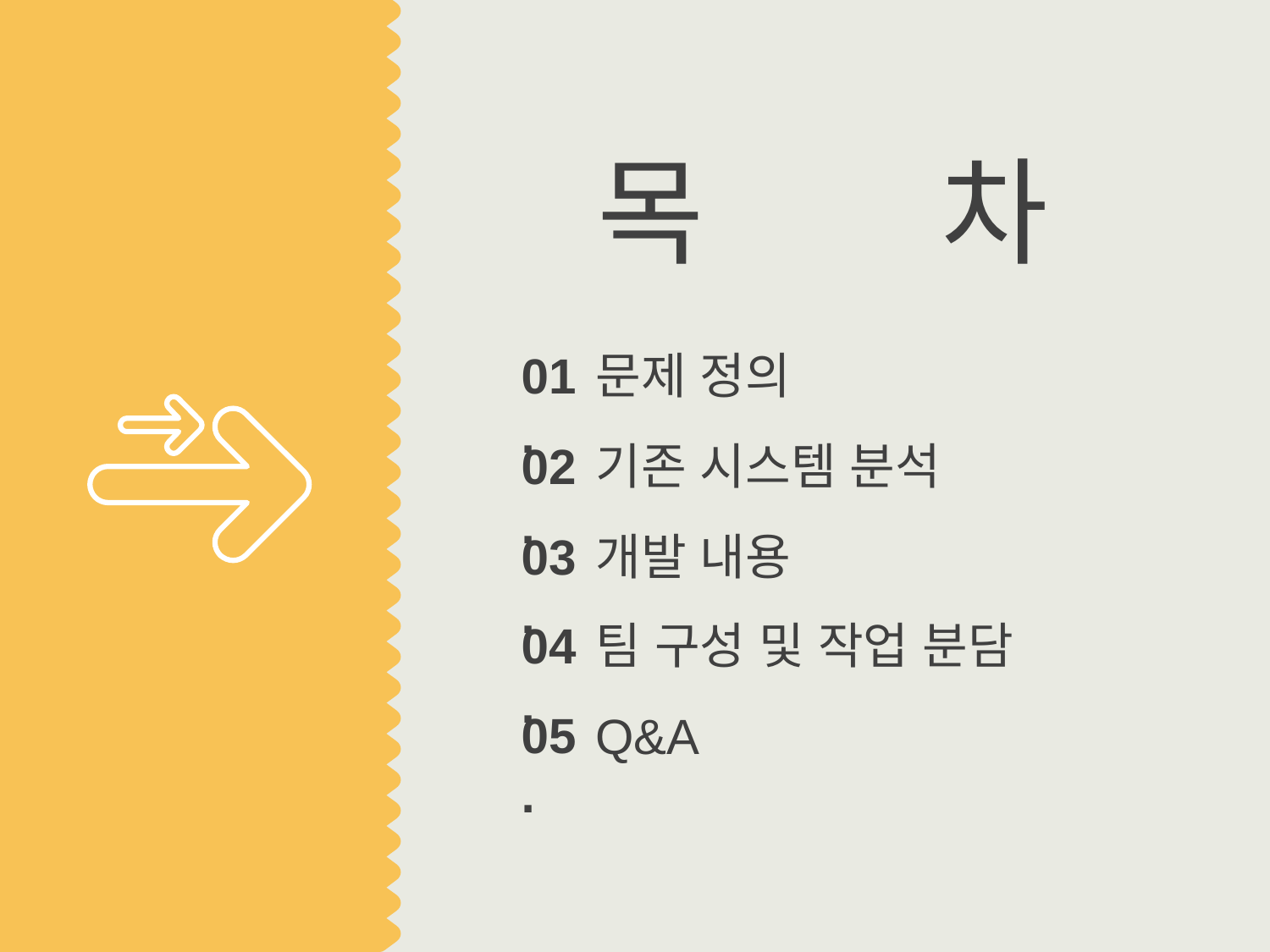

목        차
01.
문제 정의
기존 시스템 분석
02.
03.
개발 내용
팀 구성 및 작업 분담
04.
05.
Q&A